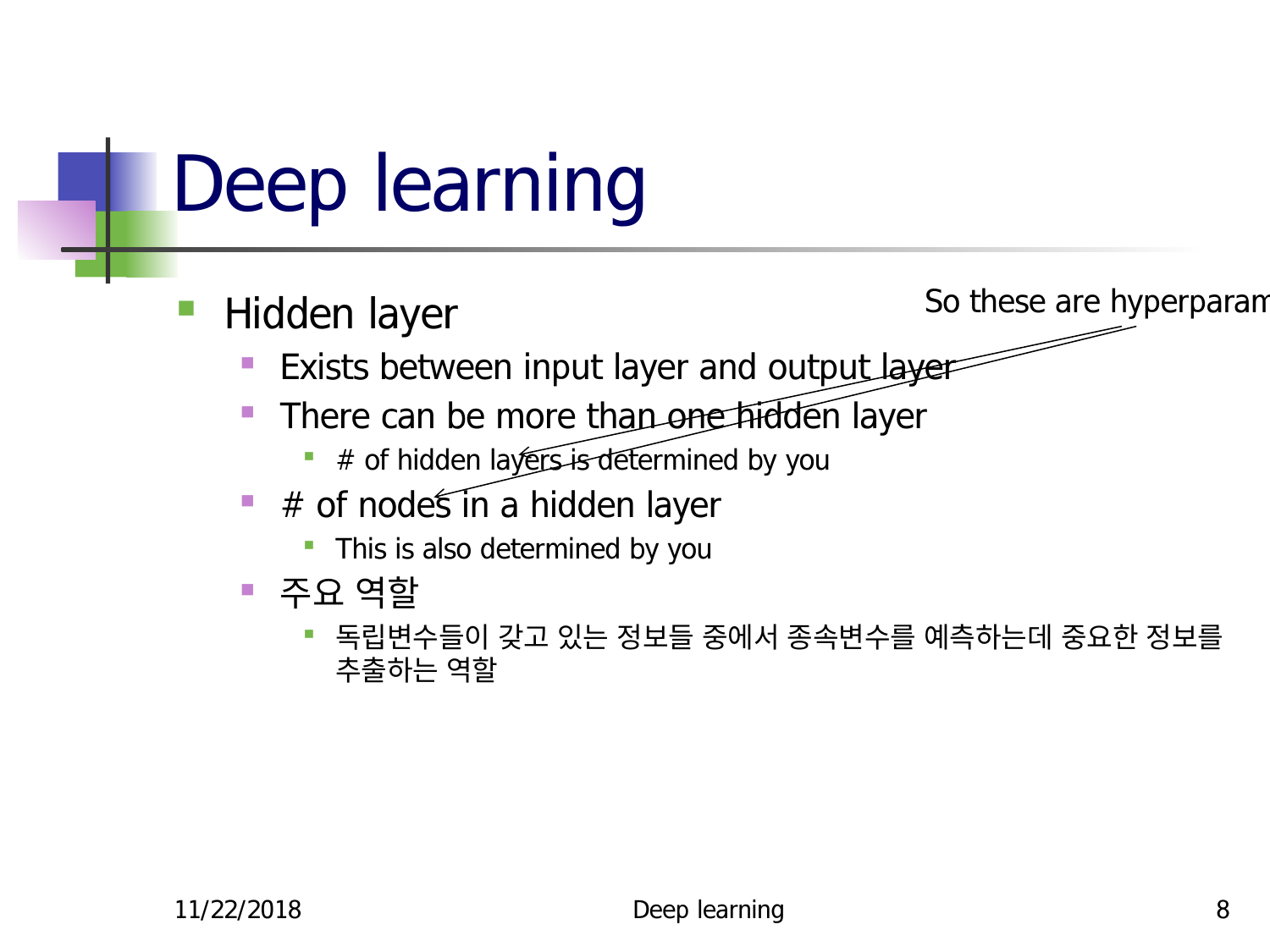

# Deep learning
So these are hyperparameters
Hidden layer
Exists between input layer and output layer
There can be more than one hidden layer
# of hidden layers is determined by you
# of nodes in a hidden layer
This is also determined by you
주요 역할
독립변수들이 갖고 있는 정보들 중에서 종속변수를 예측하는데 중요한 정보를 추출하는 역할

11/22/2018
Deep learning
8